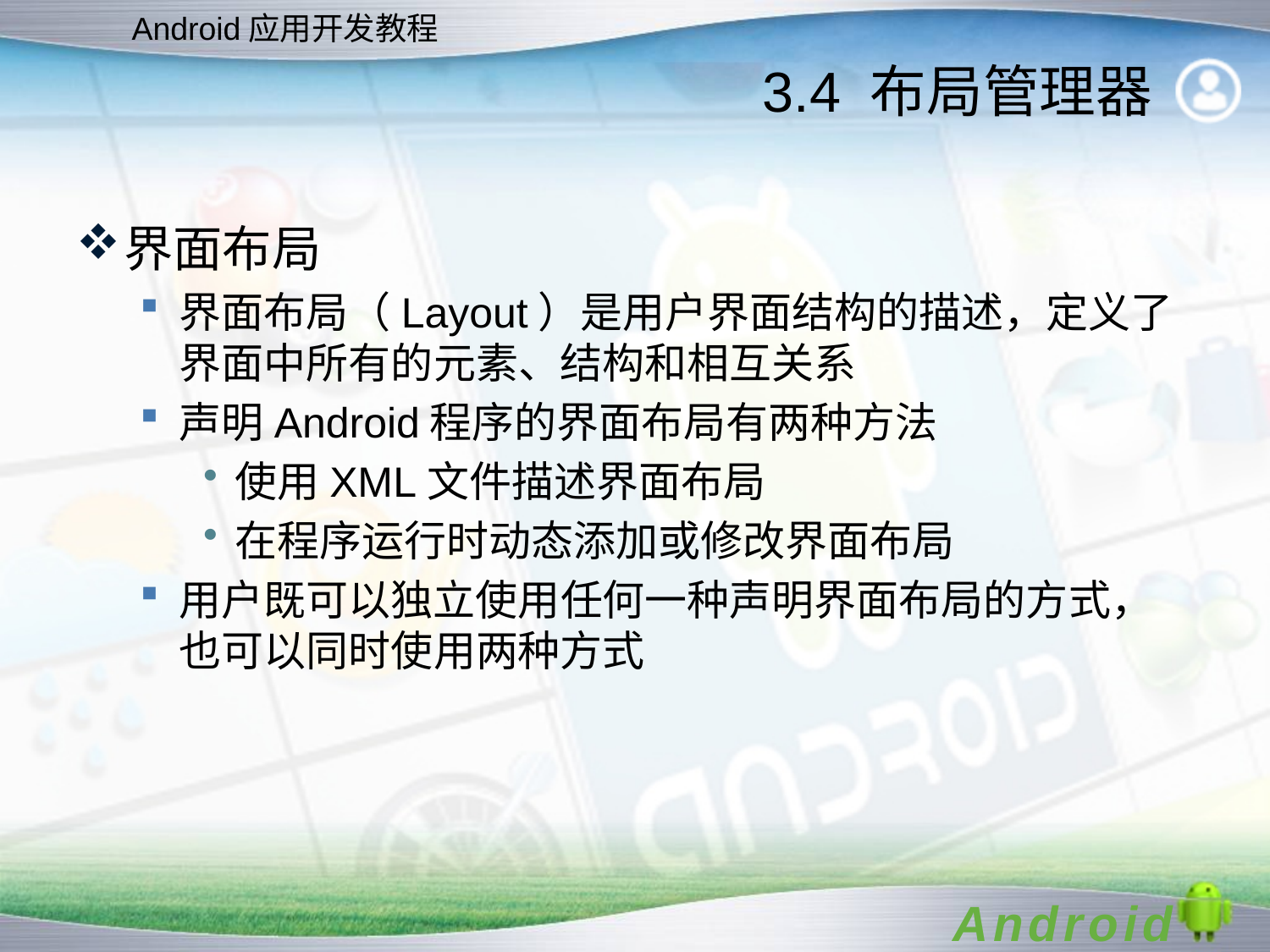

3.4 布局管理器
界面布局
界面布局（Layout）是用户界面结构的描述，定义了界面中所有的元素、结构和相互关系
声明Android程序的界面布局有两种方法
使用XML文件描述界面布局
在程序运行时动态添加或修改界面布局
用户既可以独立使用任何一种声明界面布局的方式，也可以同时使用两种方式